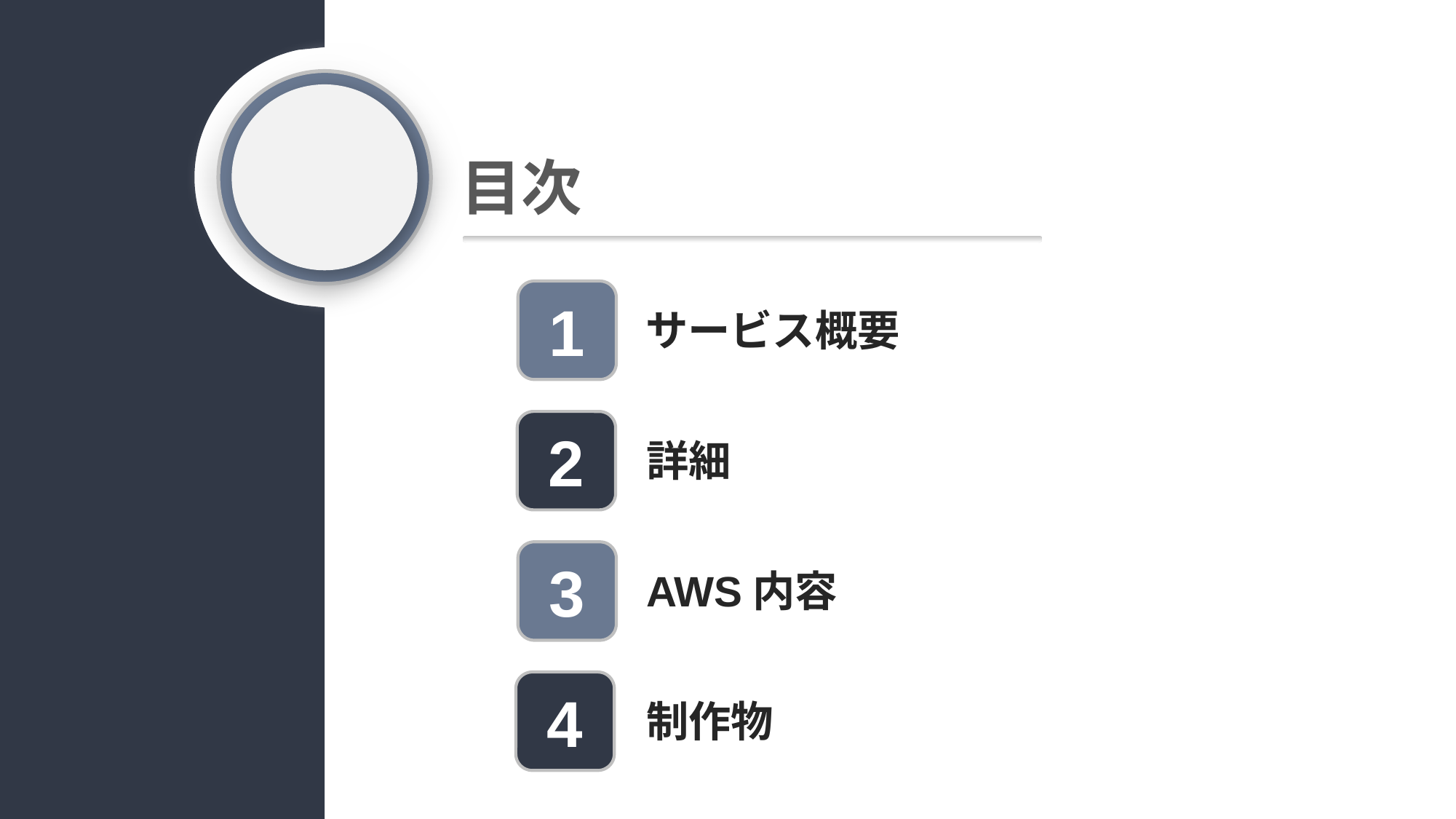

目次

1
サービス概要

2
詳細
3
AWS内容
4
制作物